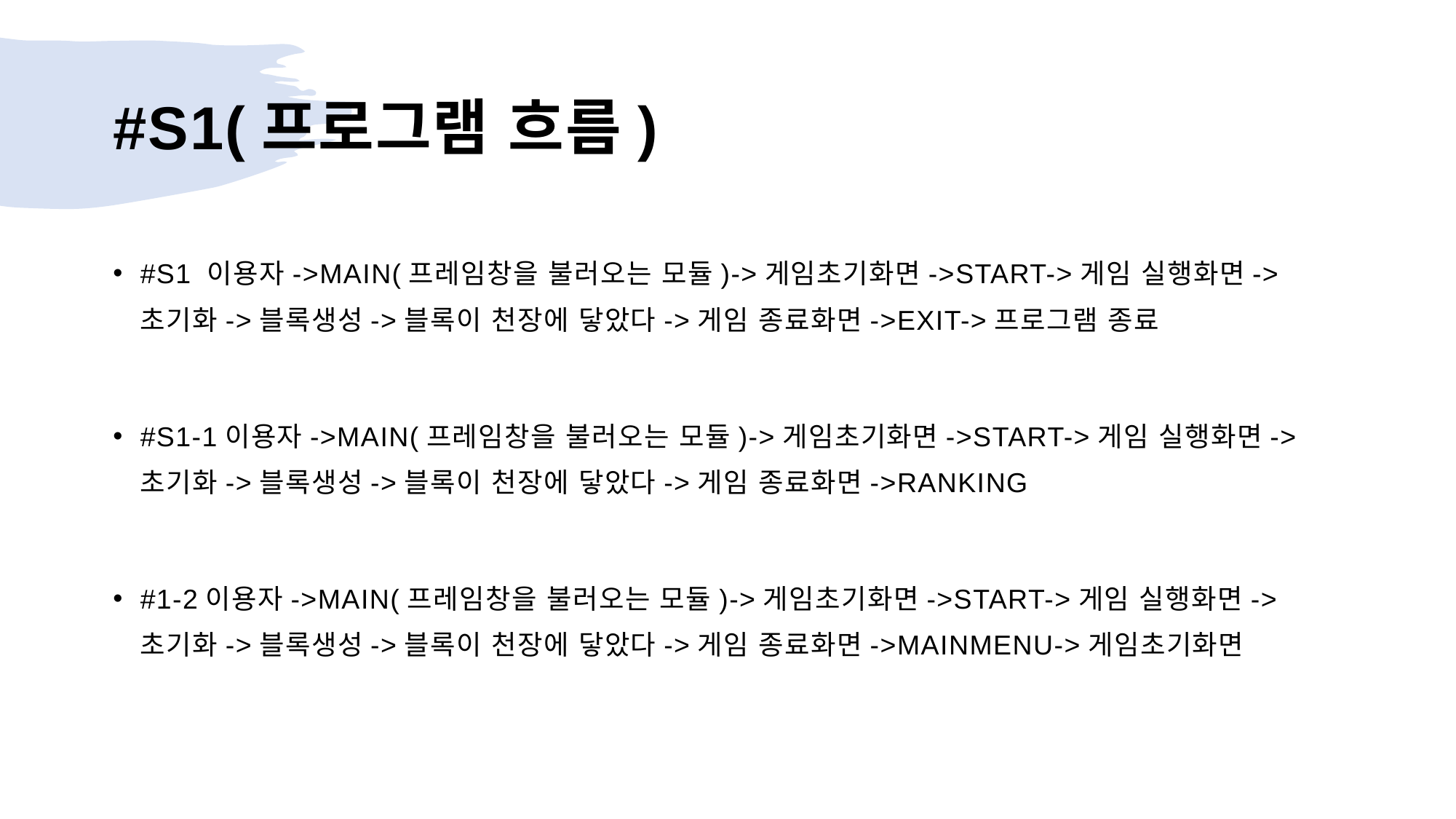

# #S1(프로그램 흐름)
#S1 이용자->MAIN(프레임창을 불러오는 모듈)->게임초기화면->START->게임 실행화면->초기화->블록생성->블록이 천장에 닿았다->게임 종료화면->EXIT->프로그램 종료

#S1-1이용자->MAIN(프레임창을 불러오는 모듈)->게임초기화면->START->게임 실행화면->초기화->블록생성->블록이 천장에 닿았다->게임 종료화면->RANKING

#1-2이용자->MAIN(프레임창을 불러오는 모듈)->게임초기화면->START->게임 실행화면->초기화->블록생성->블록이 천장에 닿았다->게임 종료화면->MAINMENU->게임초기화면